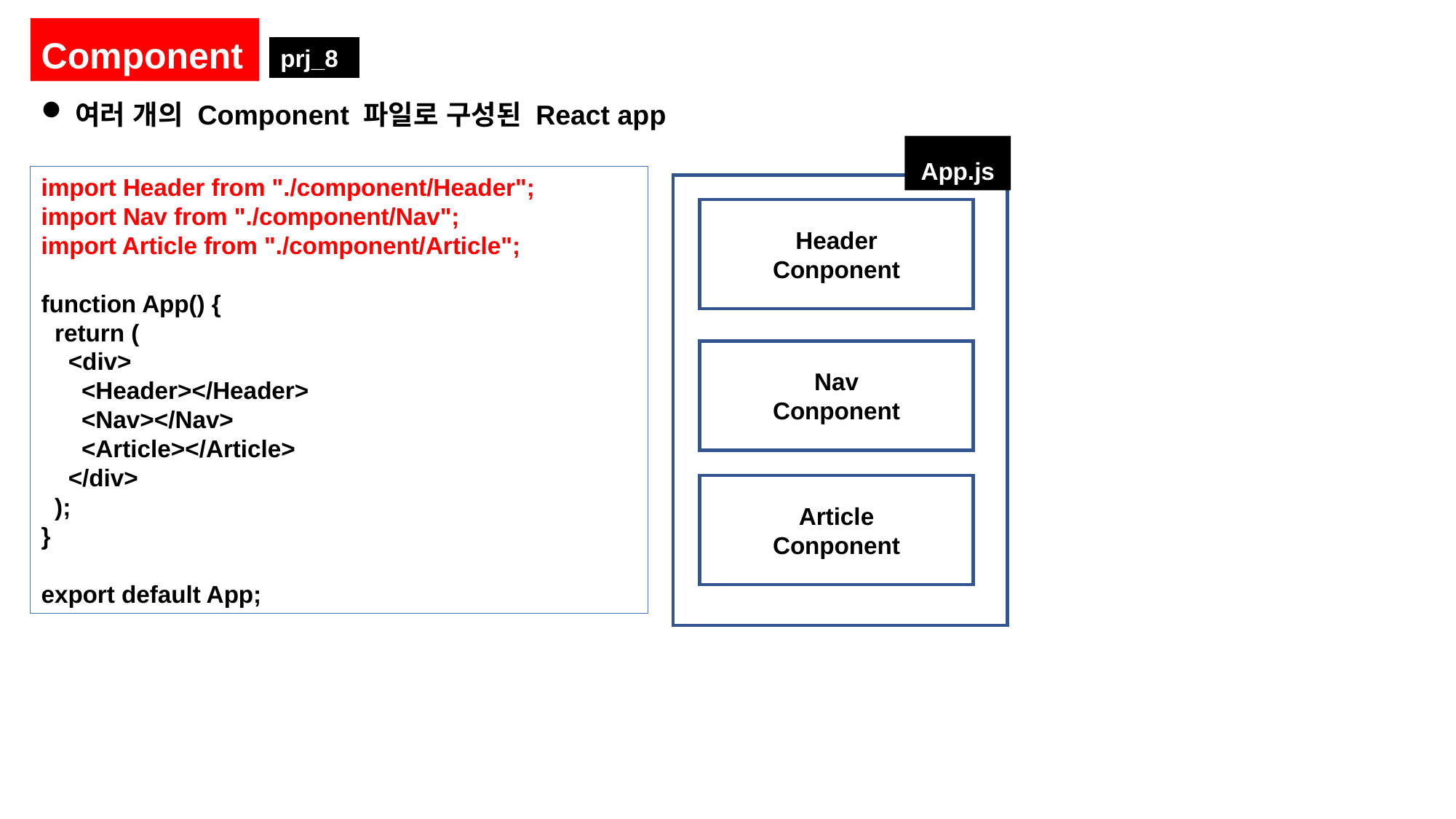

Component
prj_8
여러 개의 Component 파일로 구성된 React app
App.js
import Header from "./component/Header";
import Nav from "./component/Nav";
import Article from "./component/Article";
function App() {
  return (
    <div>
      <Header></Header>
      <Nav></Nav>
      <Article></Article>
    </div>
  );
}

export default App;

Header
Conponent
Nav
Conponent
Article
Conponent